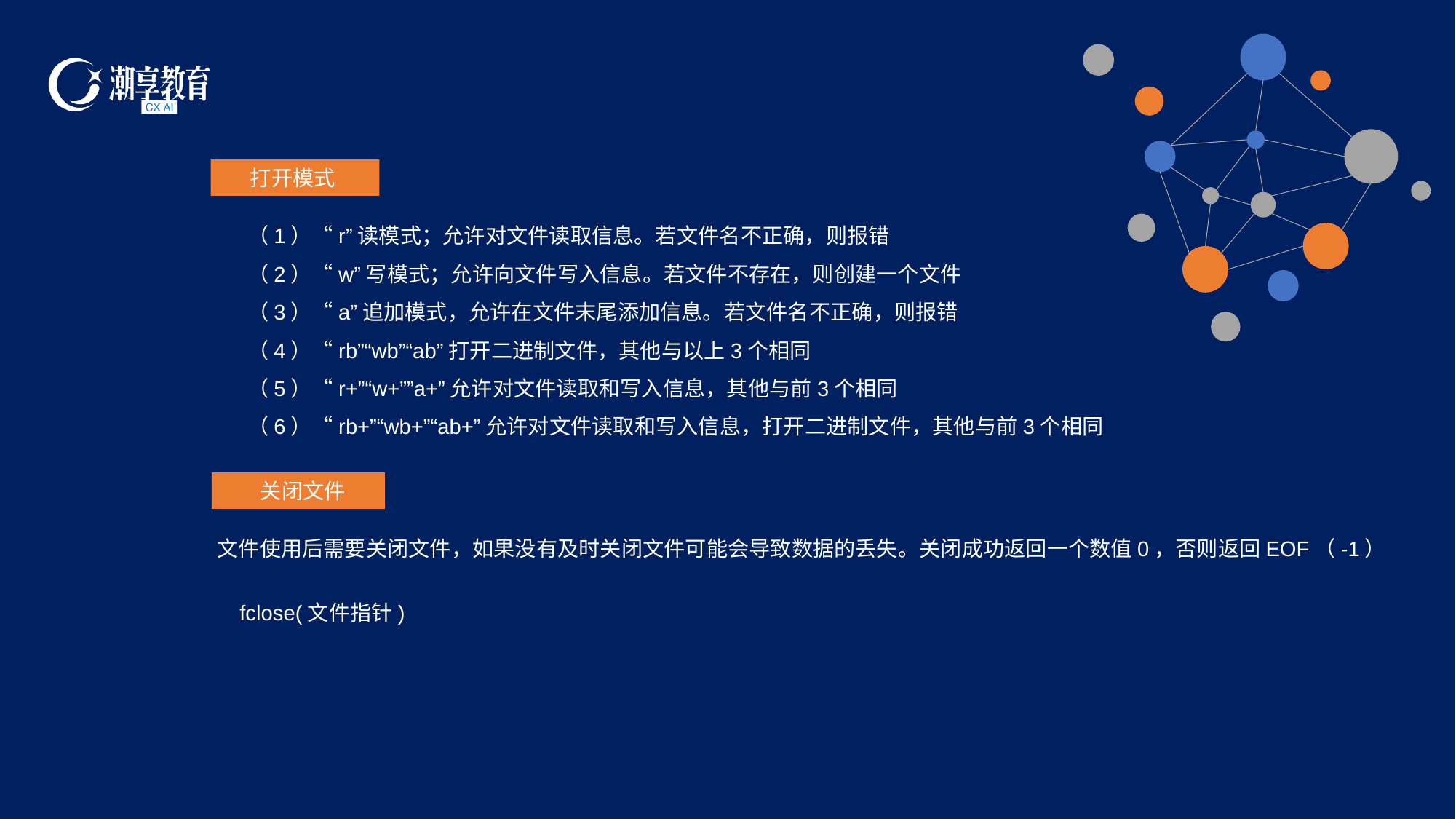

打开模式
（1）“r”读模式；允许对文件读取信息。若文件名不正确，则报错
（2）“w”写模式；允许向文件写入信息。若文件不存在，则创建一个文件
（3）“a”追加模式，允许在文件末尾添加信息。若文件名不正确，则报错
（4）“rb”“wb”“ab”打开二进制文件，其他与以上3个相同
（5）“r+”“w+””a+”允许对文件读取和写入信息，其他与前3个相同
（6）“rb+”“wb+”“ab+”允许对文件读取和写入信息，打开二进制文件，其他与前3个相同
       关闭文件
文件使用后需要关闭文件，如果没有及时关闭文件可能会导致数据的丢失。关闭成功返回一个数值0，否则返回EOF（-1）
fclose(文件指针)